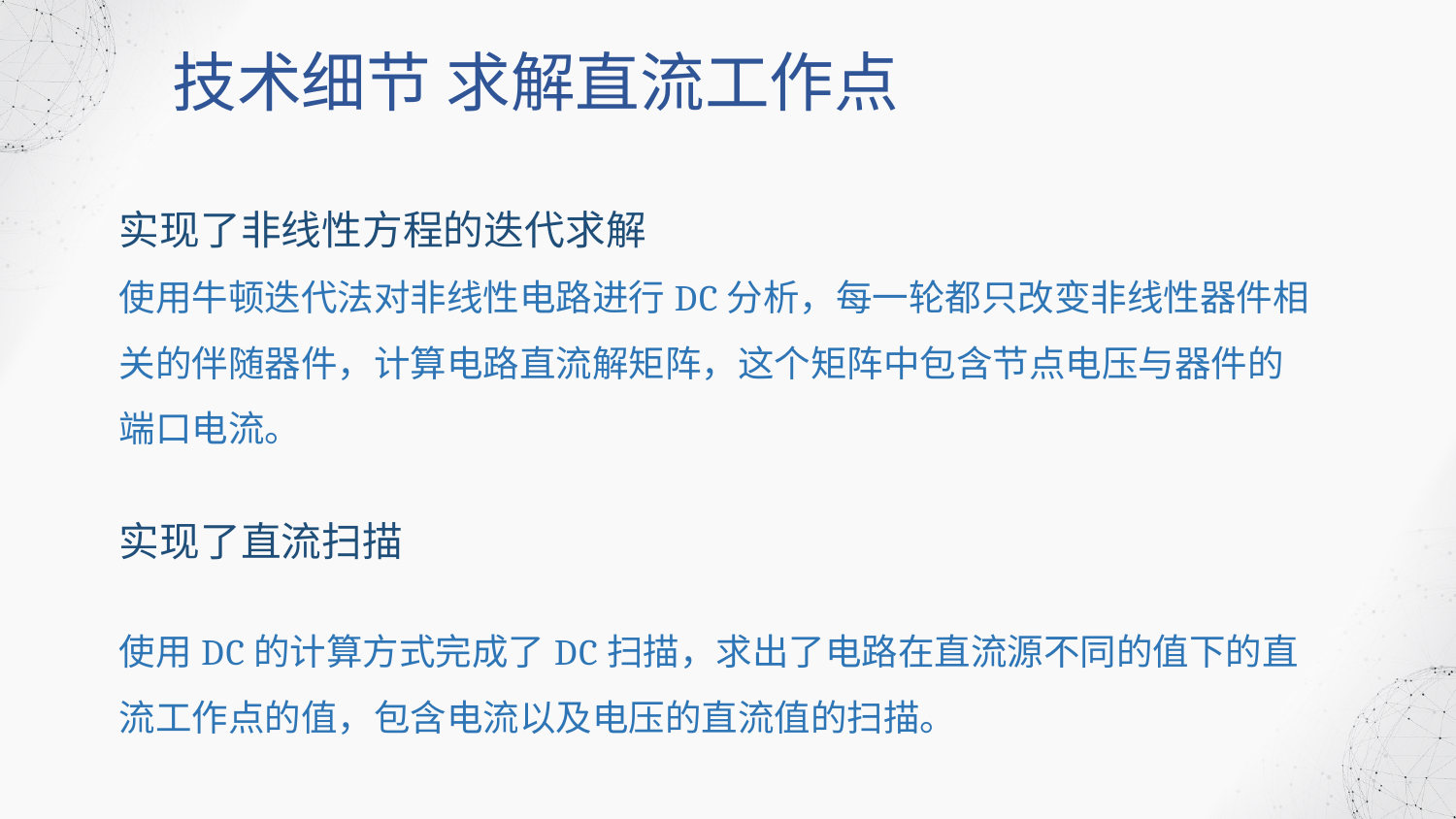

技术细节 求解直流工作点
实现了非线性方程的迭代求解
使用牛顿迭代法对非线性电路进行DC分析，每一轮都只改变非线性器件相关的伴随器件，计算电路直流解矩阵，这个矩阵中包含节点电压与器件的端口电流。
实现了直流扫描
使用DC的计算方式完成了DC扫描，求出了电路在直流源不同的值下的直流工作点的值，包含电流以及电压的直流值的扫描。